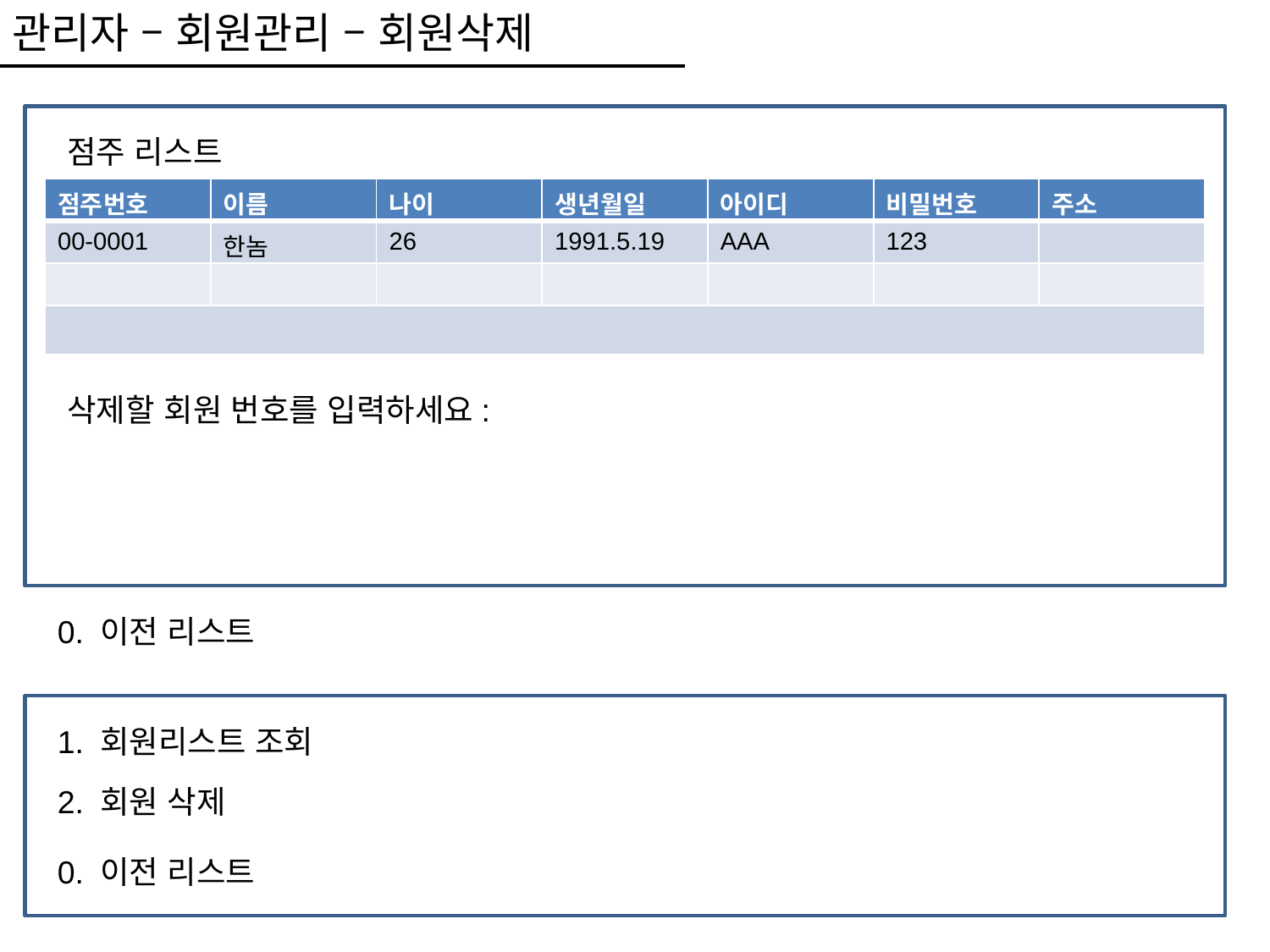

관리자 – 회원관리 – 회원삭제

점주 리스트
| 점주번호 | 이름 | 나이 | 생년월일 | 아이디 | 비밀번호 | 주소 |
| --- | --- | --- | --- | --- | --- | --- |
| 00-0001 | 한놈 | 26 | 1991.5.19 | AAA | 123 |  |
|  |  |  |  |  |  |  |
|  | 오징어 |  |  |  |  |  |
삭제할 회원 번호를 입력하세요:
0. 이전 리스트

1. 회원리스트 조회

2. 회원 삭제
0. 이전 리스트